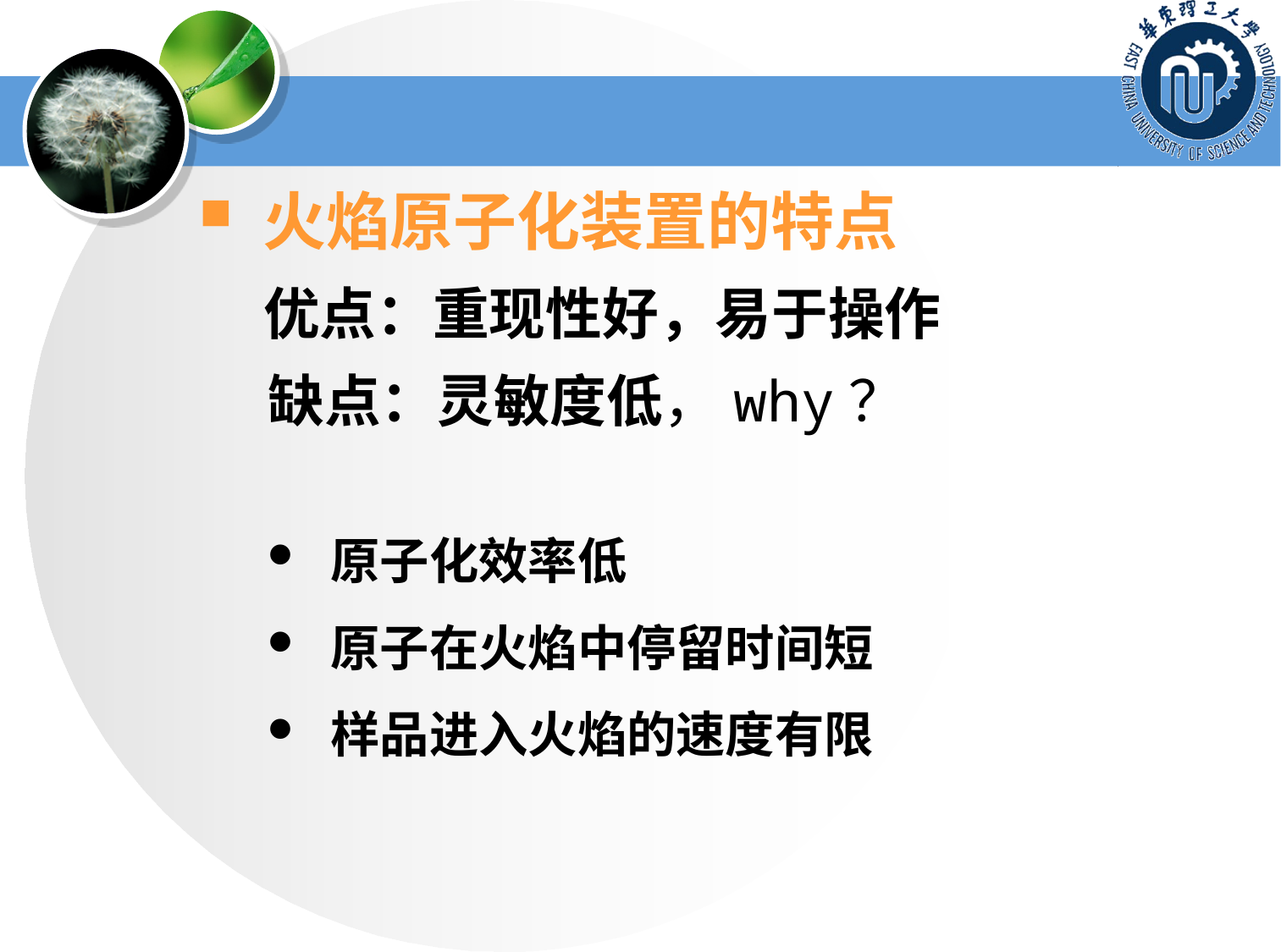

火焰原子化装置的特点
       优点：重现性好，易于操作
   缺点：灵敏度低，why？
原子化效率低
原子在火焰中停留时间短
样品进入火焰的速度有限